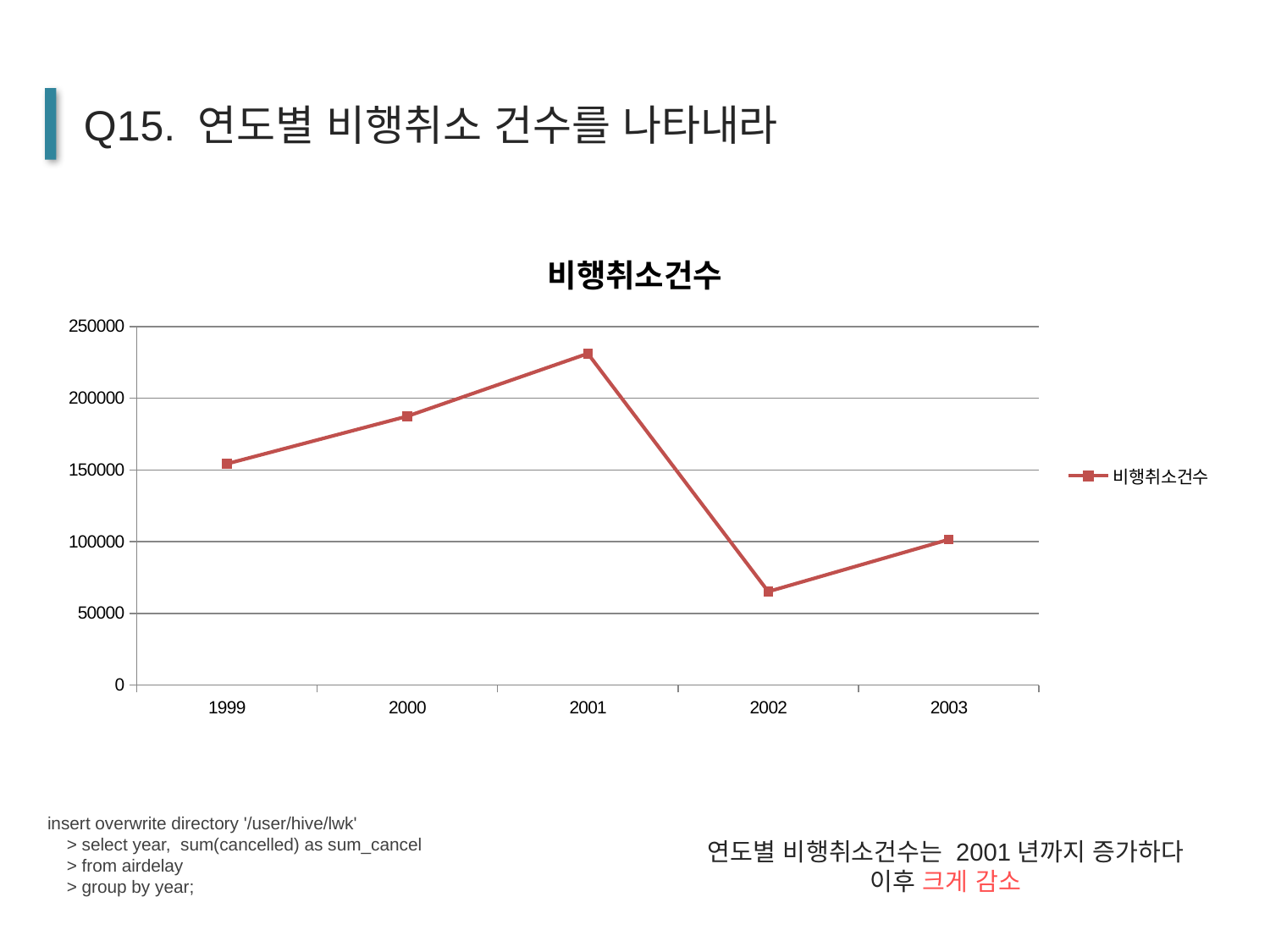

Q15. 연도별 비행취소 건수를 나타내라

### Chart:

| Category | 비행취소건수 |
|---|---|
| 1999 | 154311.0 |
| 2000 | 187490.0 |
| 2001 | 231198.0 |
| 2002 | 65143.0 |
| 2003 | 101469.0 |
insert overwrite directory '/user/hive/lwk'
    > select year,  sum(cancelled) as sum_cancel
    > from airdelay
    > group by year;

연도별 비행취소건수는 2001년까지 증가하다
이후 크게 감소